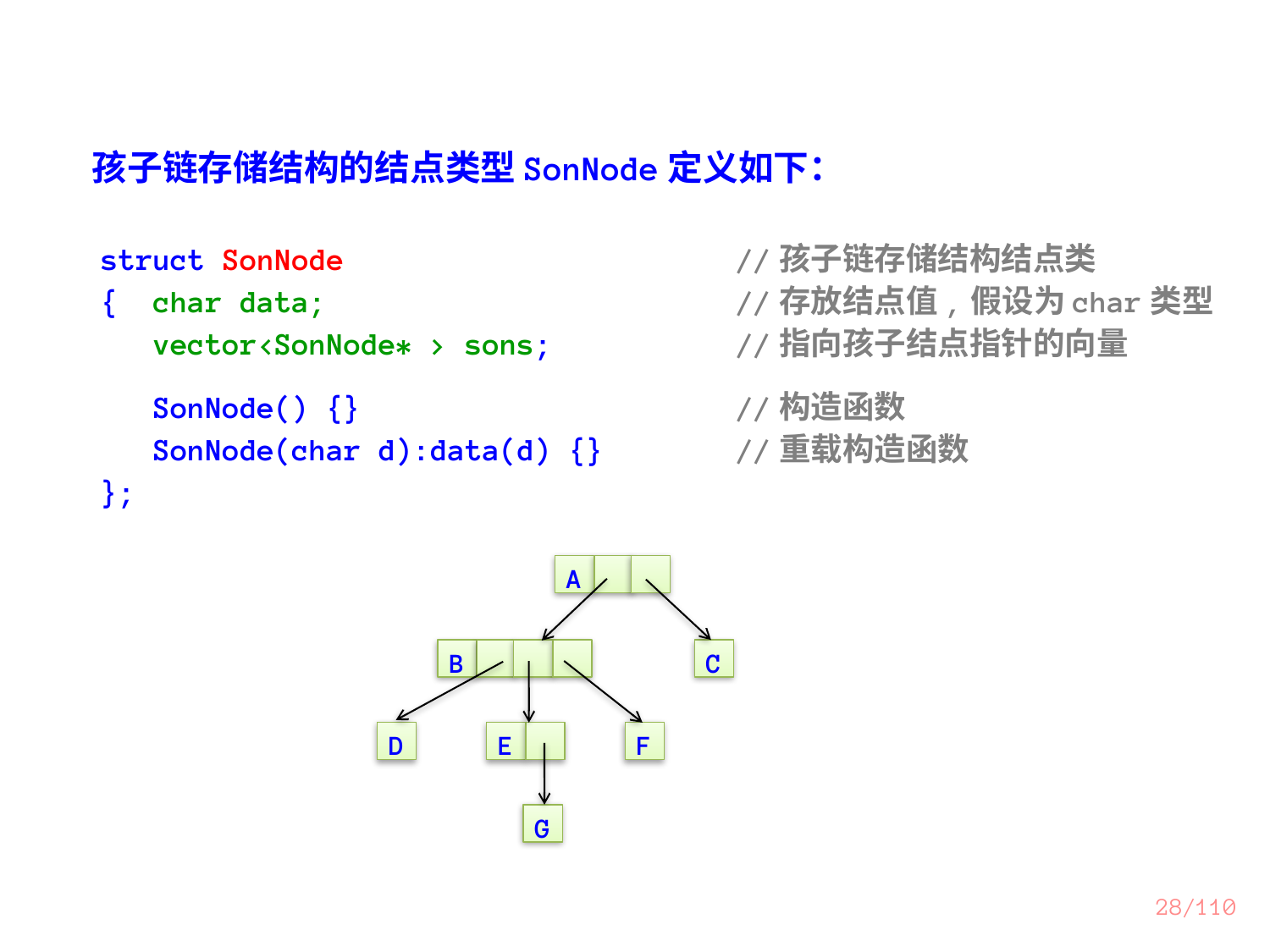

孩子链存储结构的结点类型SonNode定义如下：
struct SonNode				//孩子链存储结构结点类
{  char data;				//存放结点值,假设为char类型
   vector<SonNode* > sons;		//指向孩子结点指针的向量
   SonNode() {}			//构造函数
   SonNode(char d):data(d) {}		//重载构造函数
};
A

B

C

D
E

F

G
28/110